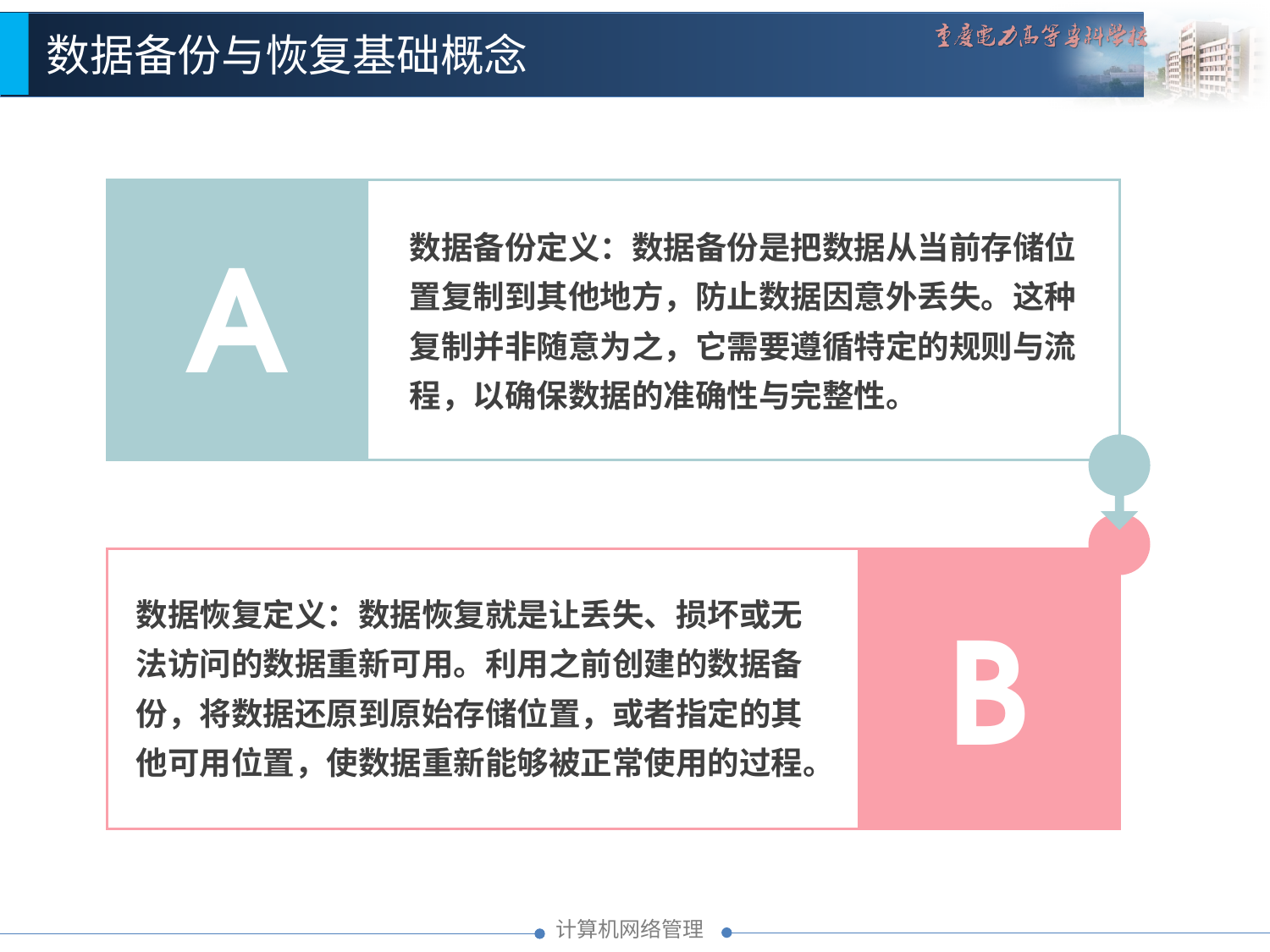

数据备份与恢复基础概念

数据备份定义：数据备份是把数据从当前存储位置复制到其他地方，防止数据因意外丢失。这种复制并非随意为之，它需要遵循特定的规则与流程，以确保数据的准确性与完整性。
A
4.1.1.2 数据恢复定义

数据恢复定义：数据恢复就是让丢失、损坏或无法访问的数据重新可用。利用之前创建的数据备份，将数据还原到原始存储位置，或者指定的其他可用位置，使数据重新能够被正常使用的过程。
B